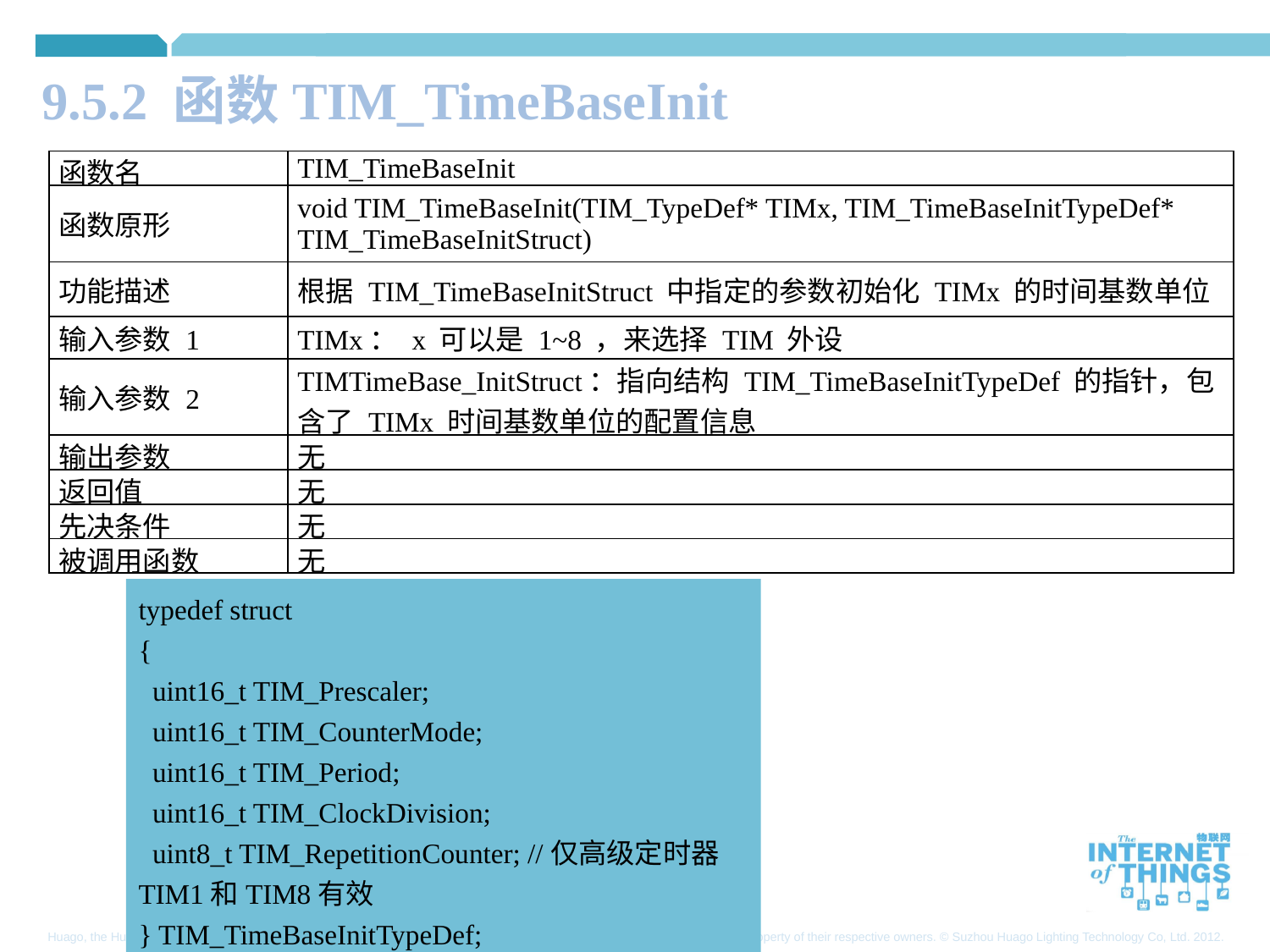

9.5.2 函数TIM_TimeBaseInit
| 函数名 | TIM\_TimeBaseInit |
| --- | --- |
| 函数原形 | void TIM\_TimeBaseInit(TIM\_TypeDef\* TIMx, TIM\_TimeBaseInitTypeDef\* TIM\_TimeBaseInitStruct) |
| 功能描述 | 根据 TIM\_TimeBaseInitStruct 中指定的参数初始化 TIMx 的时间基数单位 |
| 输入参数 1 | TIMx： x 可以是 1~8 ，来选择 TIM 外设 |
| 输入参数 2 | TIMTimeBase\_InitStruct：指向结构 TIM\_TimeBaseInitTypeDef 的指针，包含了 TIMx 时间基数单位的配置信息 |
| 输出参数 | 无 |
| 返回值 | 无 |
| 先决条件 | 无 |
| 被调用函数 | 无 |
typedef struct
{
  uint16_t TIM_Prescaler;
  uint16_t TIM_CounterMode;
  uint16_t TIM_Period;
  uint16_t TIM_ClockDivision;
  uint8_t TIM_RepetitionCounter; //仅高级定时器TIM1和TIM8有效
} TIM_TimeBaseInitTypeDef;